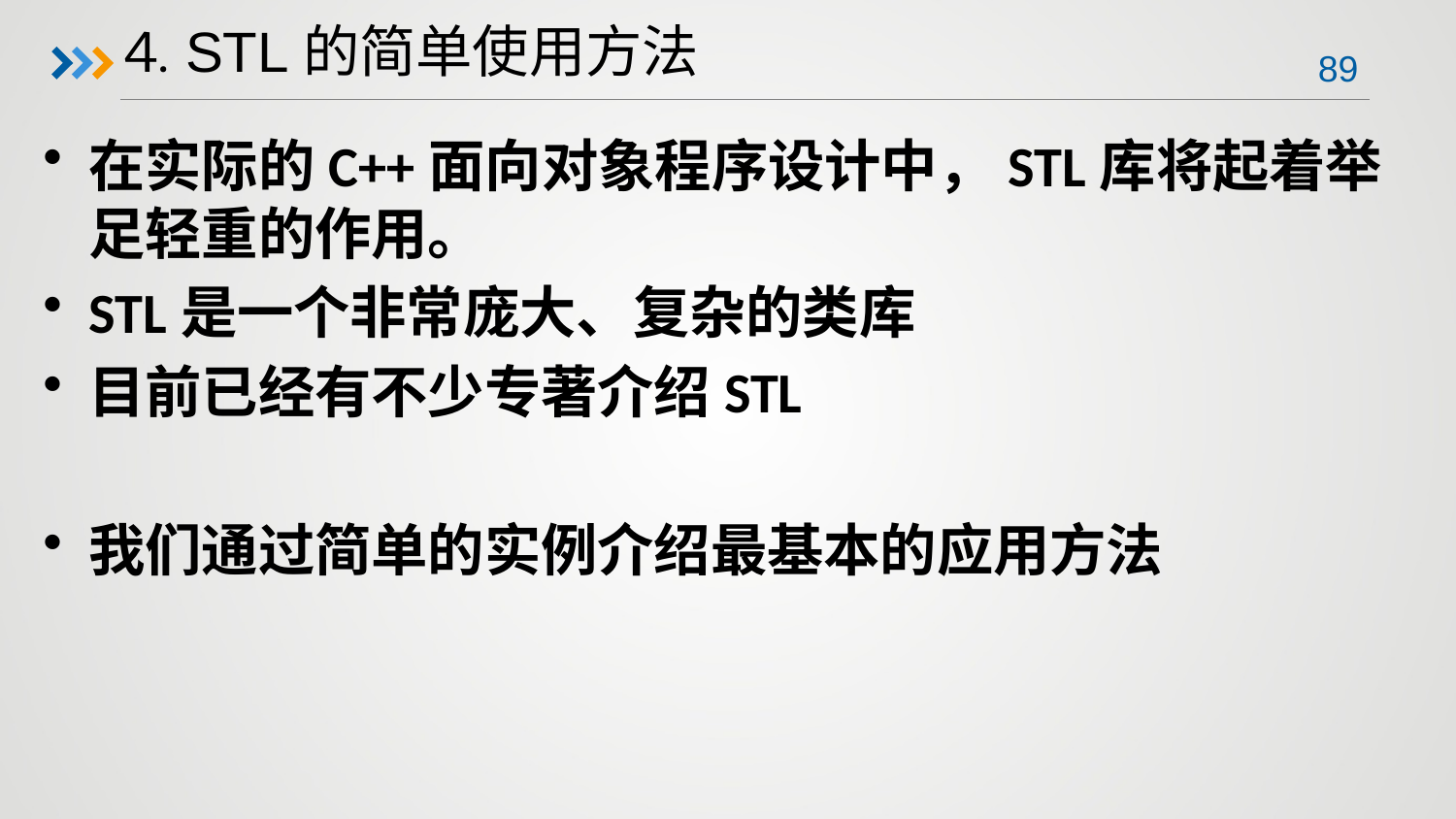

4. STL的简单使用方法
在实际的C++面向对象程序设计中，STL库将起着举足轻重的作用。
STL是一个非常庞大、复杂的类库
目前已经有不少专著介绍STL

我们通过简单的实例介绍最基本的应用方法